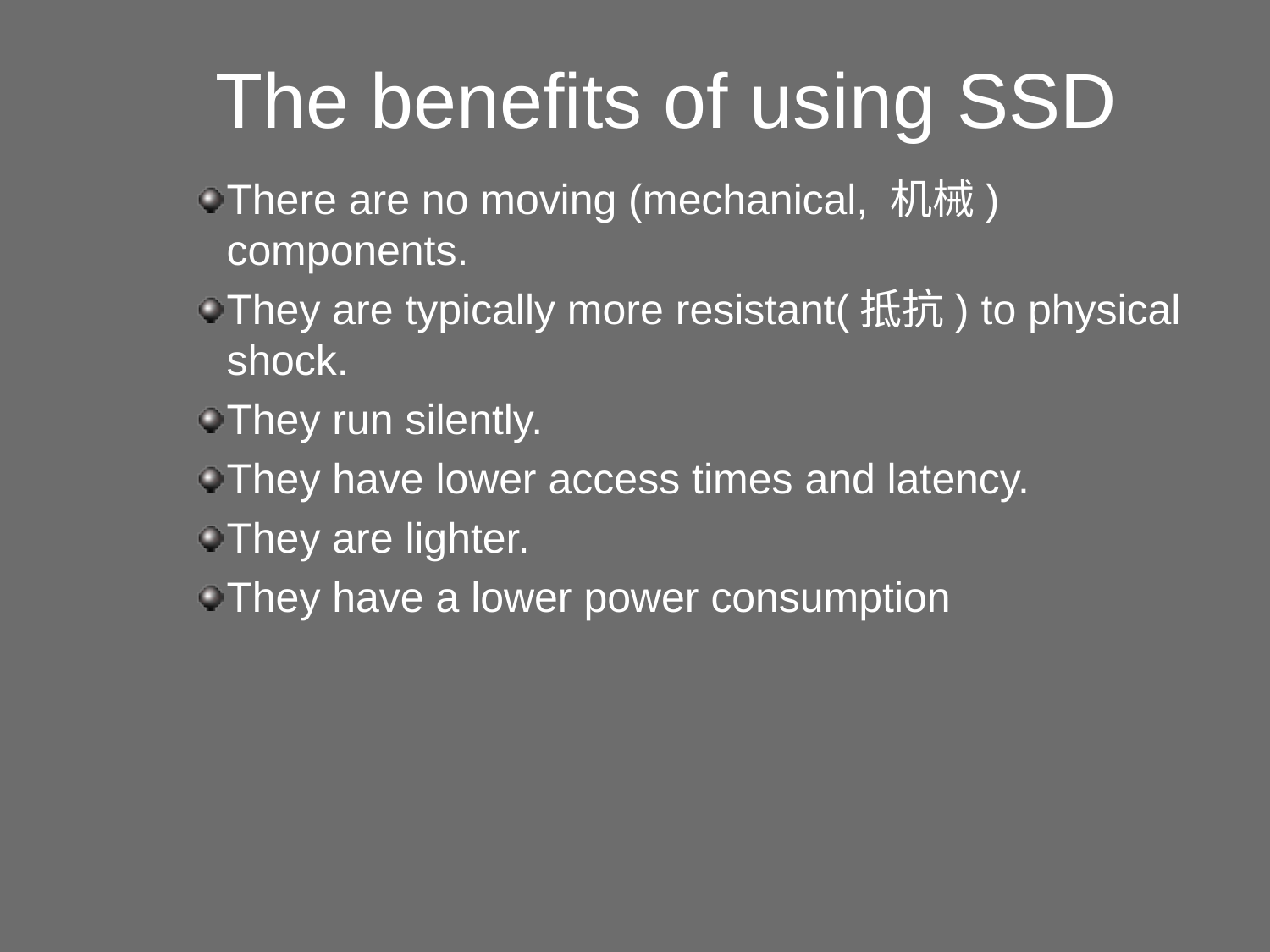

# The benefits of using SSD
There are no moving (mechanical, 机械) components.
They are typically more resistant(抵抗) to physical shock.
They run silently.
They have lower access times and latency.
They are lighter.
They have a lower power consumption